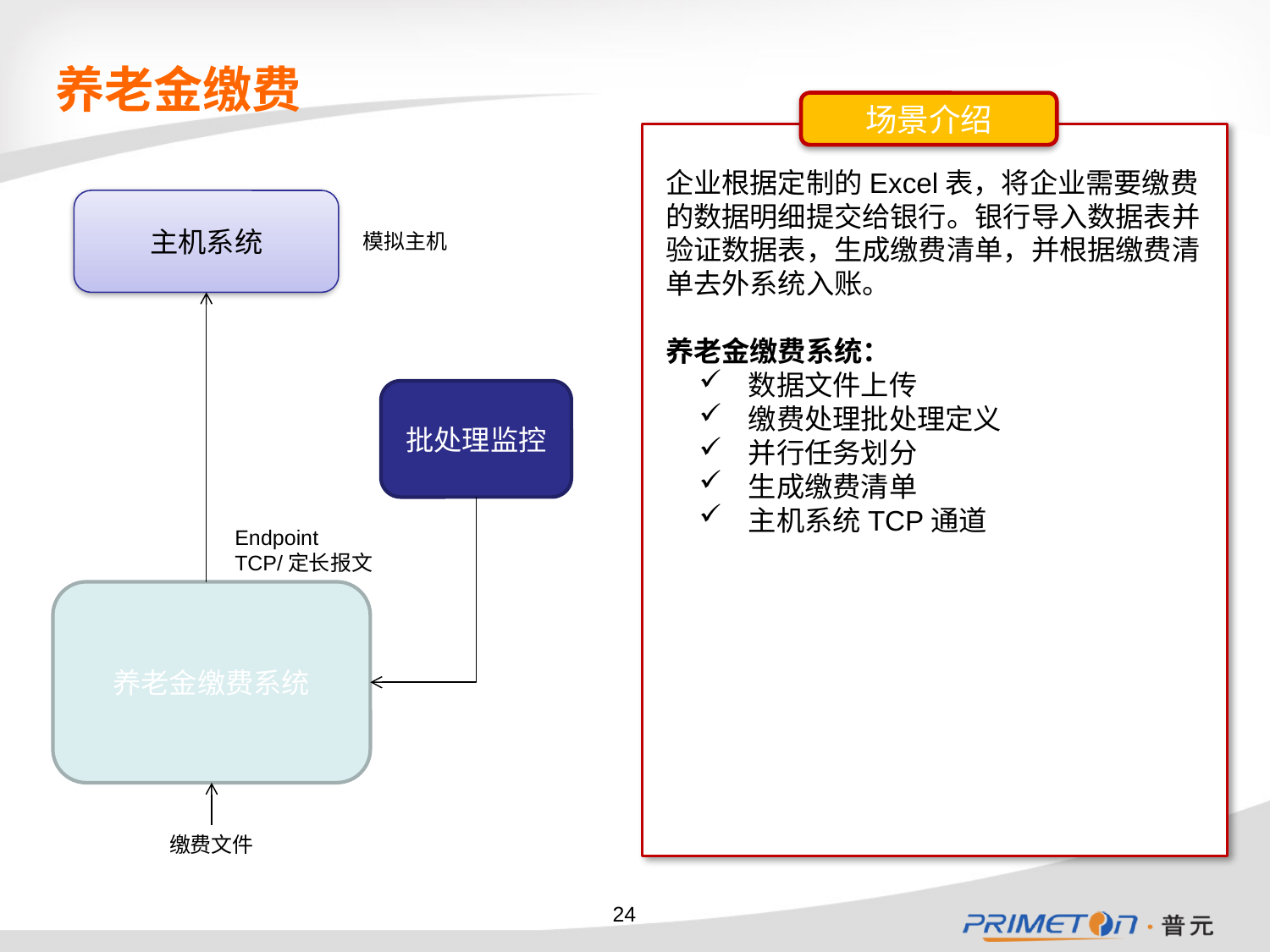

# 养老金缴费
场景介绍

企业根据定制的Excel表，将企业需要缴费的数据明细提交给银行。银行导入数据表并验证数据表，生成缴费清单，并根据缴费清单去外系统入账。

养老金缴费系统：
  数据文件上传
  缴费处理批处理定义
  并行任务划分
  生成缴费清单
  主机系统TCP通道

主机系统
模拟主机
批处理监控
Endpoint
TCP/定长报文
养老金缴费系统
缴费文件
24